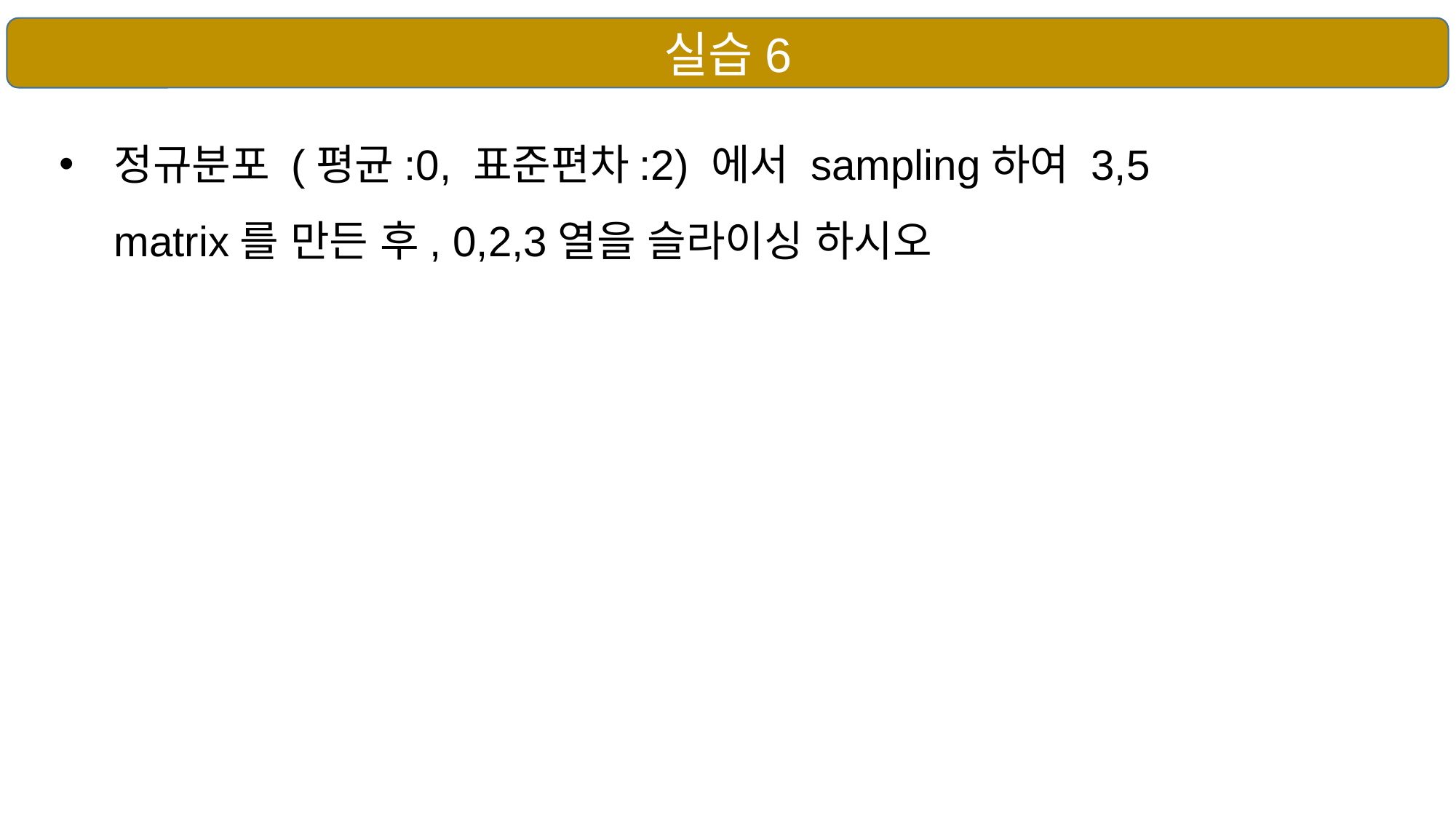

실습6
정규분포 (평균:0, 표준편차:2) 에서 sampling하여 3,5 matrix를 만든 후, 0,2,3열을 슬라이싱 하시오